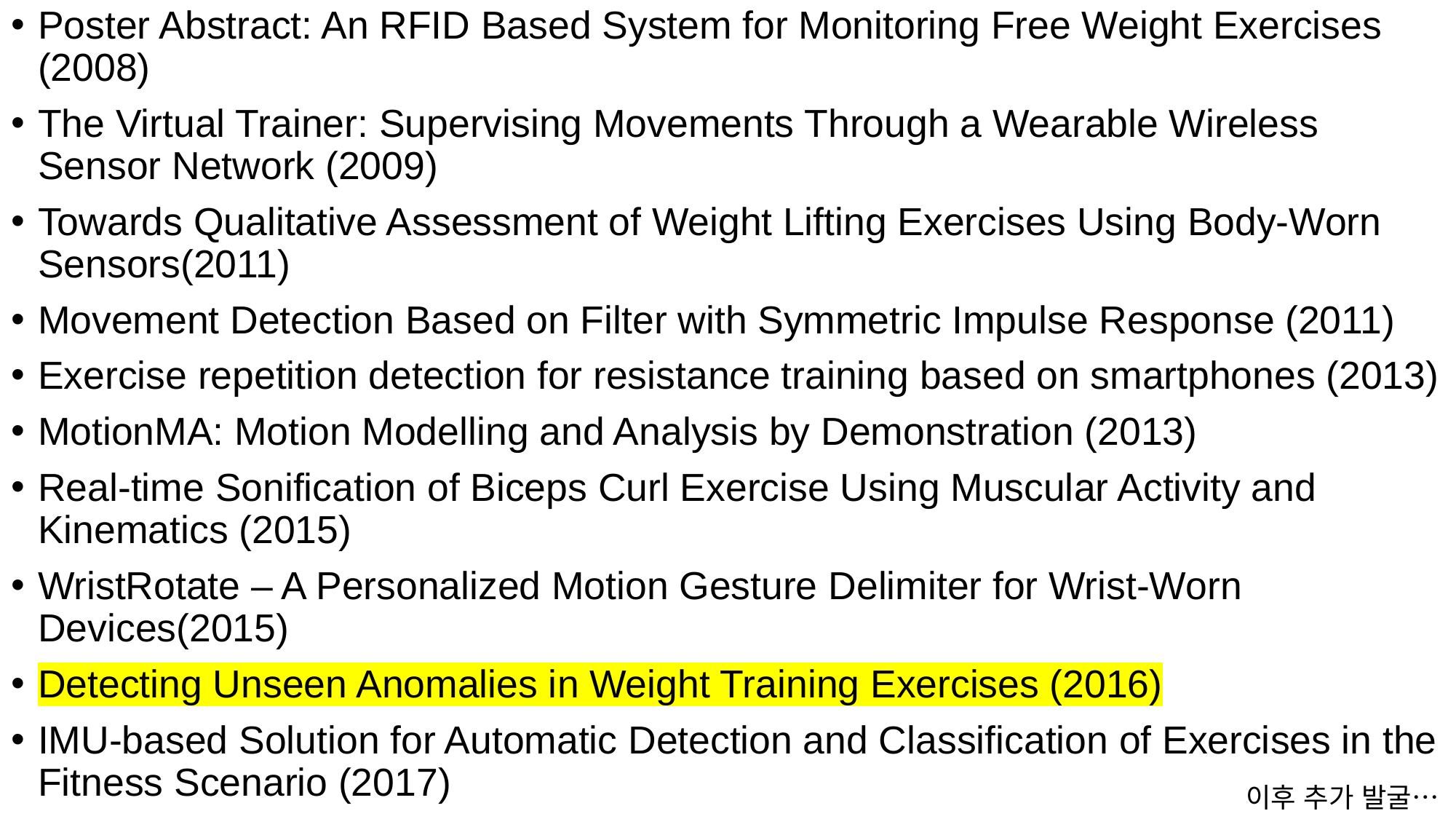

Poster Abstract: An RFID Based System for Monitoring Free Weight Exercises (2008)
The Virtual Trainer: Supervising Movements Through a Wearable Wireless Sensor Network (2009)
Towards Qualitative Assessment of Weight Lifting Exercises Using Body-Worn Sensors(2011)
Movement Detection Based on Filter with Symmetric Impulse Response (2011)
Exercise repetition detection for resistance training based on smartphones (2013)
MotionMA: Motion Modelling and Analysis by Demonstration (2013)
Real-time Sonification of Biceps Curl Exercise Using Muscular Activity and Kinematics (2015)
WristRotate – A Personalized Motion Gesture Delimiter for Wrist-Worn Devices(2015)
Detecting Unseen Anomalies in Weight Training Exercises (2016)
IMU-based Solution for Automatic Detection and Classification of Exercises in the Fitness Scenario (2017)
이후 추가 발굴…